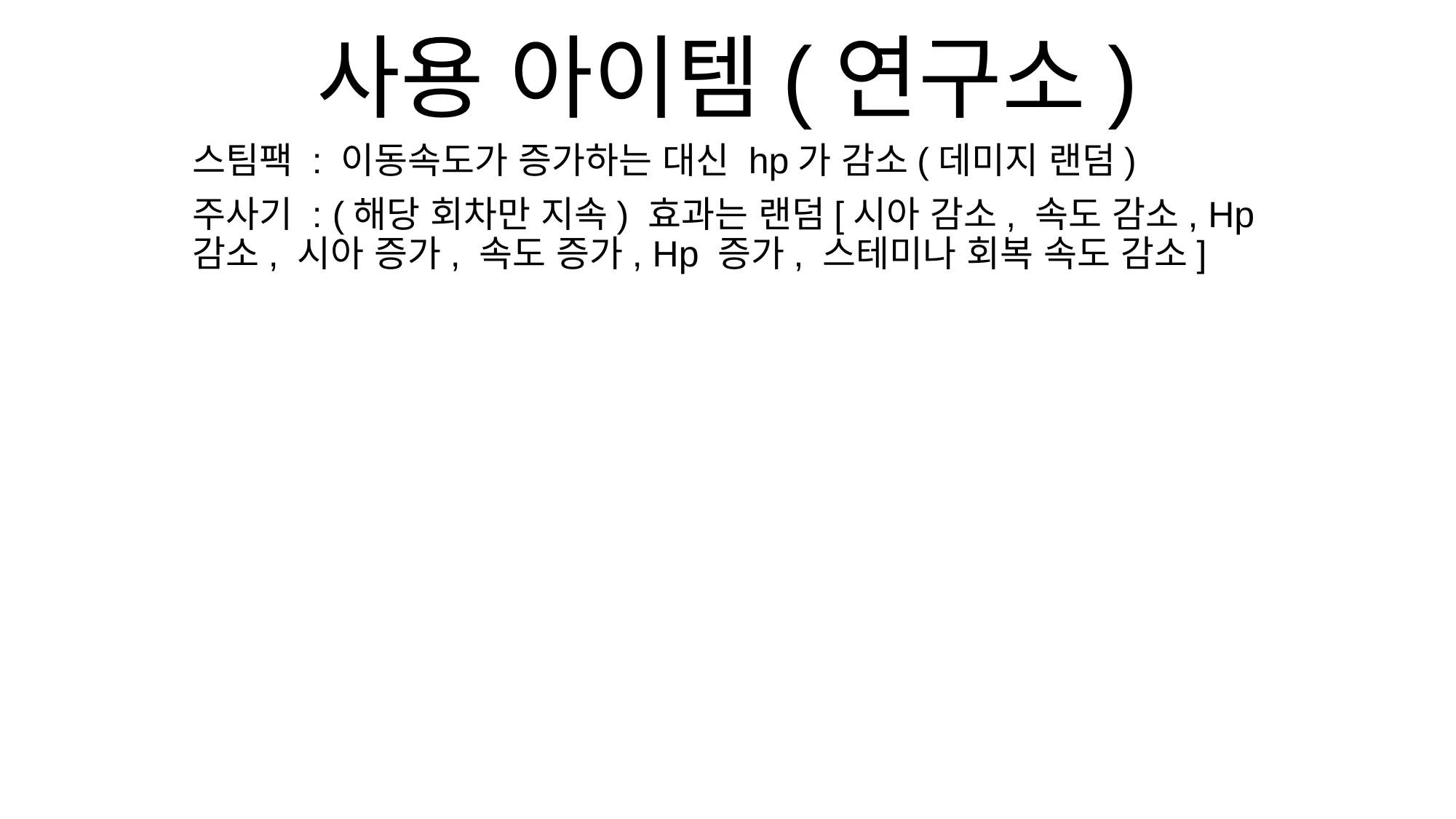

# 사용 아이템(연구소)
스팀팩 : 이동속도가 증가하는 대신 hp가 감소(데미지 랜덤)
주사기 : (해당 회차만 지속) 효과는 랜덤[시아 감소, 속도 감소, Hp감소, 시아 증가, 속도 증가, Hp 증가, 스테미나 회복 속도 감소]